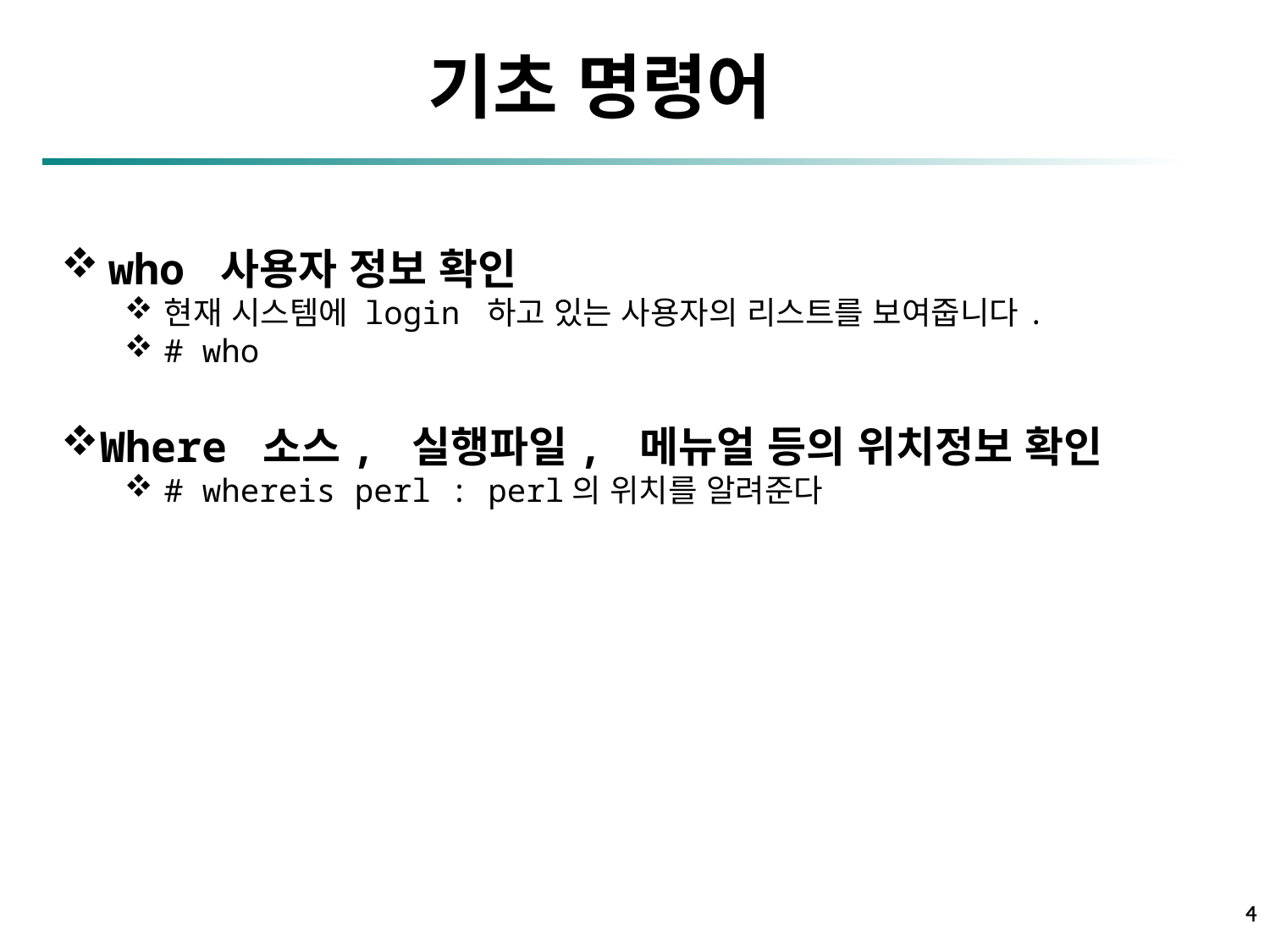

파일 편집 : VI 에디터
기초 명령어
who 사용자 정보 확인
현재 시스템에 login 하고 있는 사용자의 리스트를 보여줍니다.
# who

Where 소스, 실행파일, 메뉴얼 등의 위치정보 확인
# whereis perl : perl의 위치를 알려준다

4